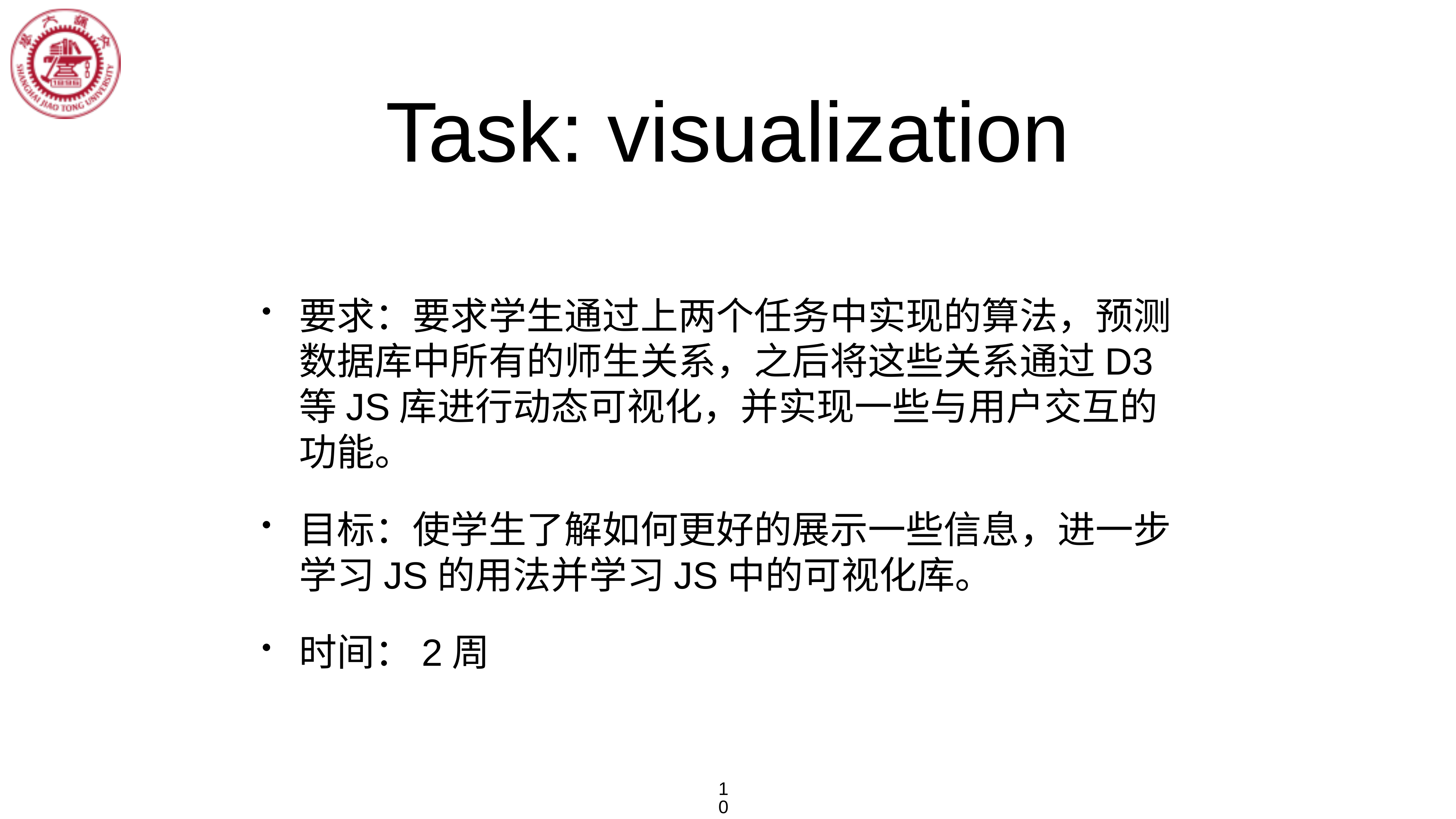

# Task: visualization
要求：要求学生通过上两个任务中实现的算法，预测数据库中所有的师生关系，之后将这些关系通过D3等JS库进行动态可视化，并实现一些与用户交互的功能。
目标：使学生了解如何更好的展示一些信息，进一步学习JS的用法并学习JS中的可视化库。
时间：2周
10